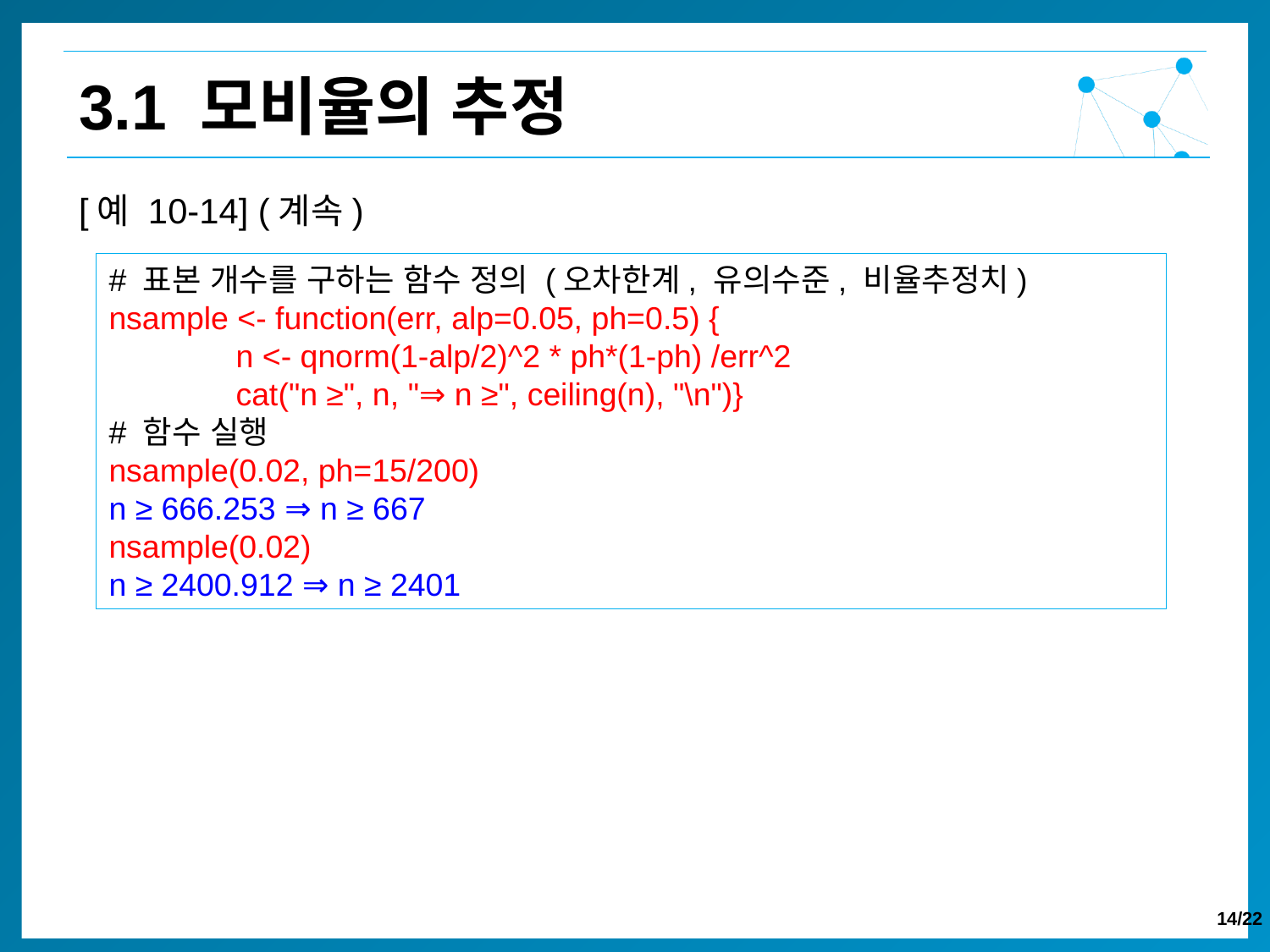

3.1 모비율의 추정
[예 10-14] (계속)

# 표본 개수를 구하는 함수 정의 (오차한계, 유의수준, 비율추정치)
nsample <- function(err, alp=0.05, ph=0.5) {
	n <- qnorm(1-alp/2)^2 * ph*(1-ph) /err^2
	cat("n ≥", n, "⇒ n ≥", ceiling(n), "\n")}
# 함수 실행
nsample(0.02, ph=15/200)
n ≥ 666.253 ⇒ n ≥ 667
nsample(0.02)
n ≥ 2400.912 ⇒ n ≥ 2401